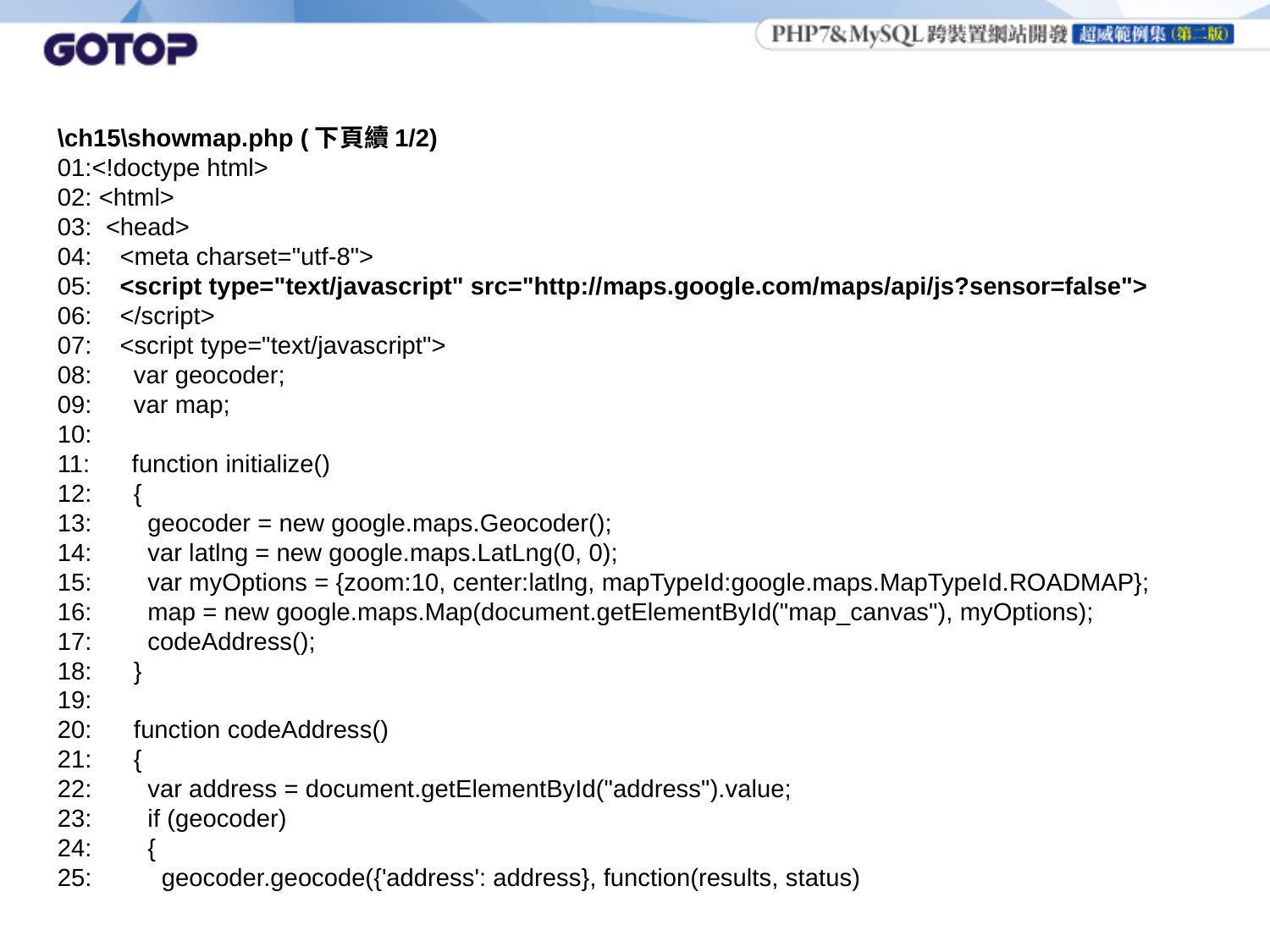

\ch15\showmap.php (下頁續1/2)
01:<!doctype html>
02: <html>
03:  <head>
04:    <meta charset="utf-8">
05:    <script type="text/javascript" src="http://maps.google.com/maps/api/js?sensor=false">
06:    </script>
07:    <script type="text/javascript">
08:      var geocoder;
09:      var map;
10:
11:      function initialize()
12:      {
13:        geocoder = new google.maps.Geocoder();
14:        var latlng = new google.maps.LatLng(0, 0);
15:        var myOptions = {zoom:10, center:latlng, mapTypeId:google.maps.MapTypeId.ROADMAP};
16:        map = new google.maps.Map(document.getElementById("map_canvas"), myOptions);
17:        codeAddress();
18:      }
19:
20:      function codeAddress()
21:      {
22:        var address = document.getElementById("address").value;
23:        if (geocoder)
24:        {
25:          geocoder.geocode({'address': address}, function(results, status)